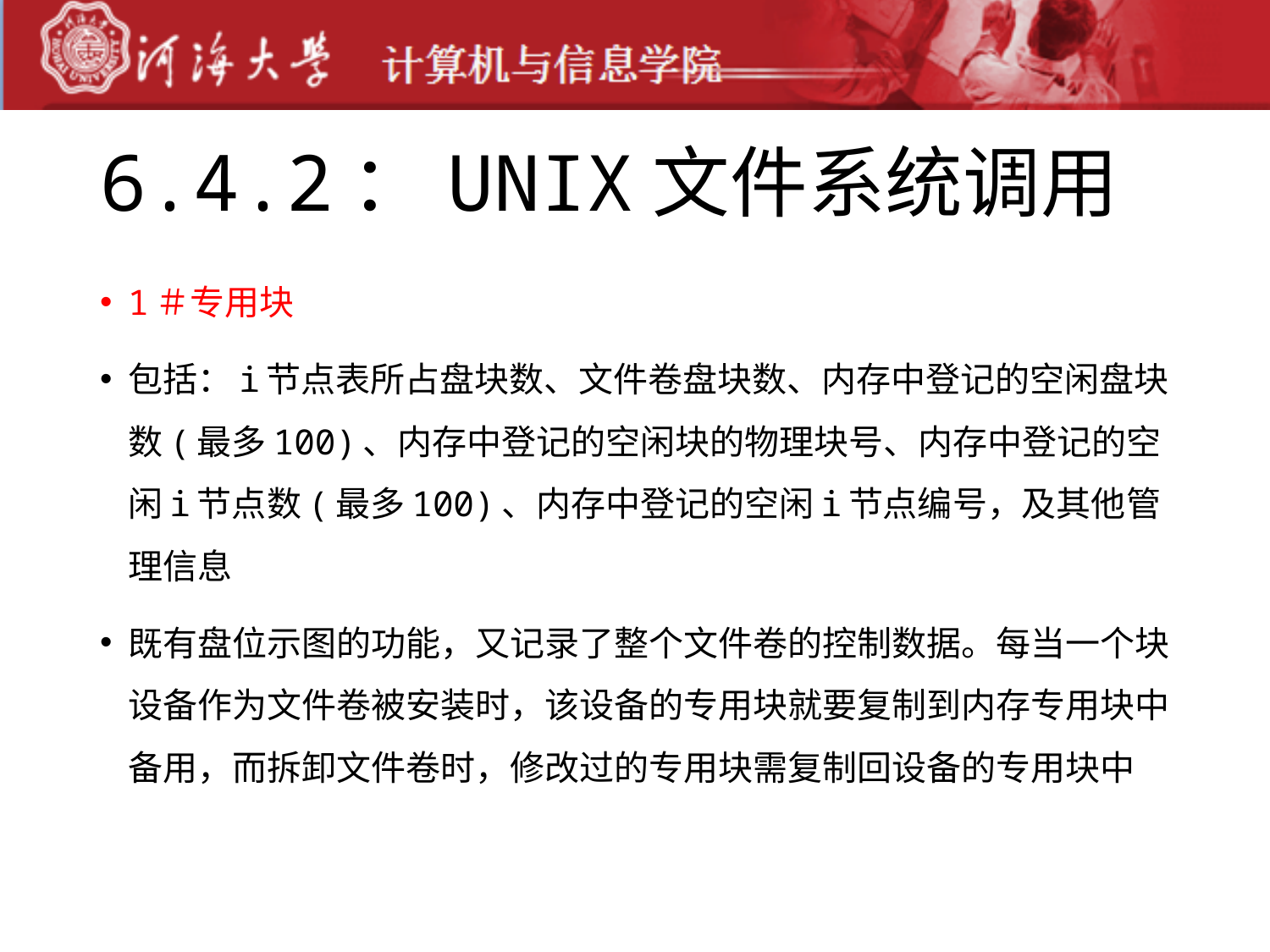

# 6.4.2：UNIX文件系统调用
1＃专用块
包括：i节点表所占盘块数、文件卷盘块数、内存中登记的空闲盘块数(最多100)、内存中登记的空闲块的物理块号、内存中登记的空闲i节点数(最多100)、内存中登记的空闲i节点编号，及其他管理信息
既有盘位示图的功能，又记录了整个文件卷的控制数据。每当一个块设备作为文件卷被安装时，该设备的专用块就要复制到内存专用块中备用，而拆卸文件卷时，修改过的专用块需复制回设备的专用块中